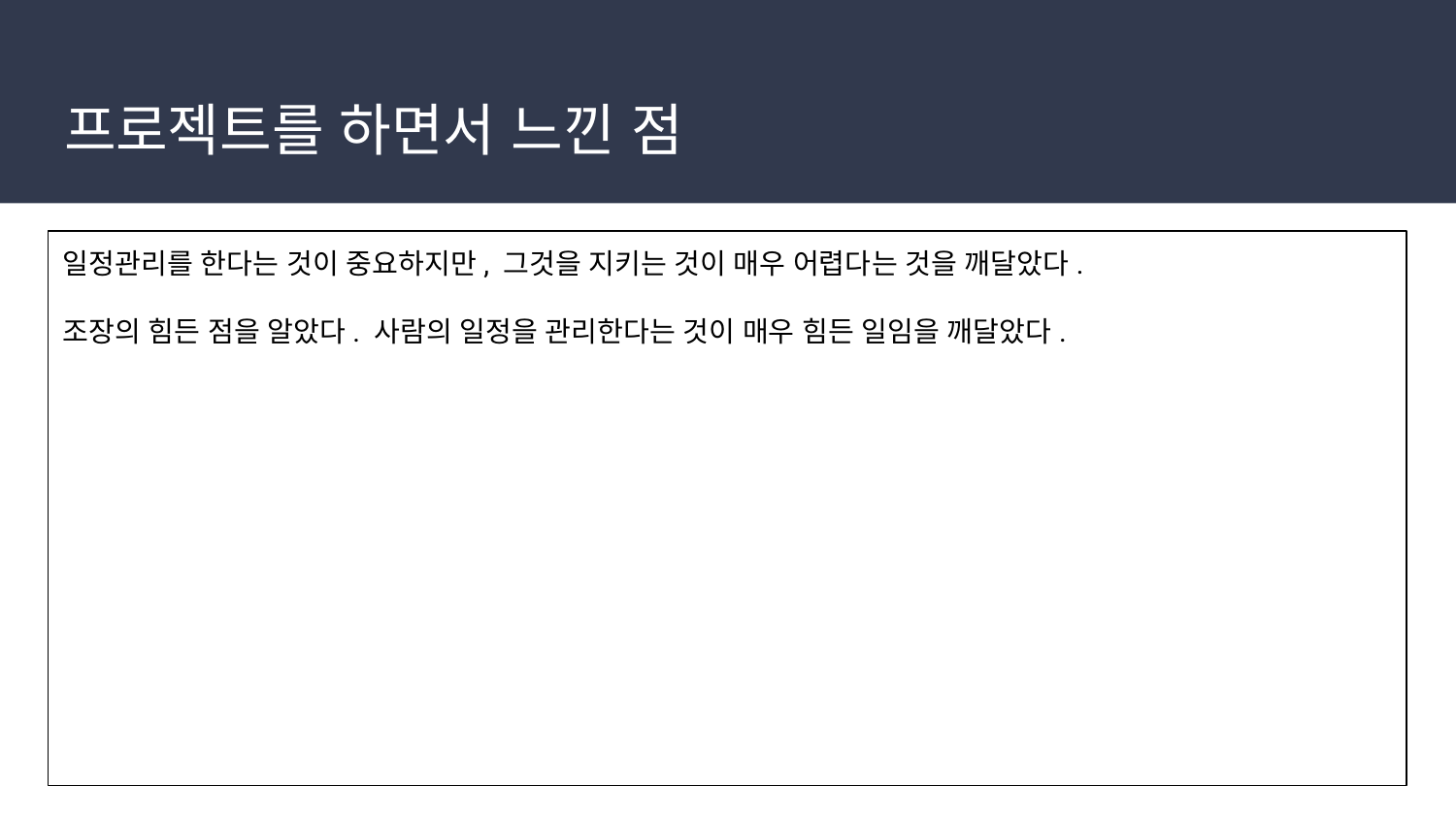

# 프로젝트를 하면서 느낀 점
일정관리를 한다는 것이 중요하지만, 그것을 지키는 것이 매우 어렵다는 것을 깨달았다.

조장의 힘든 점을 알았다. 사람의 일정을 관리한다는 것이 매우 힘든 일임을 깨달았다.